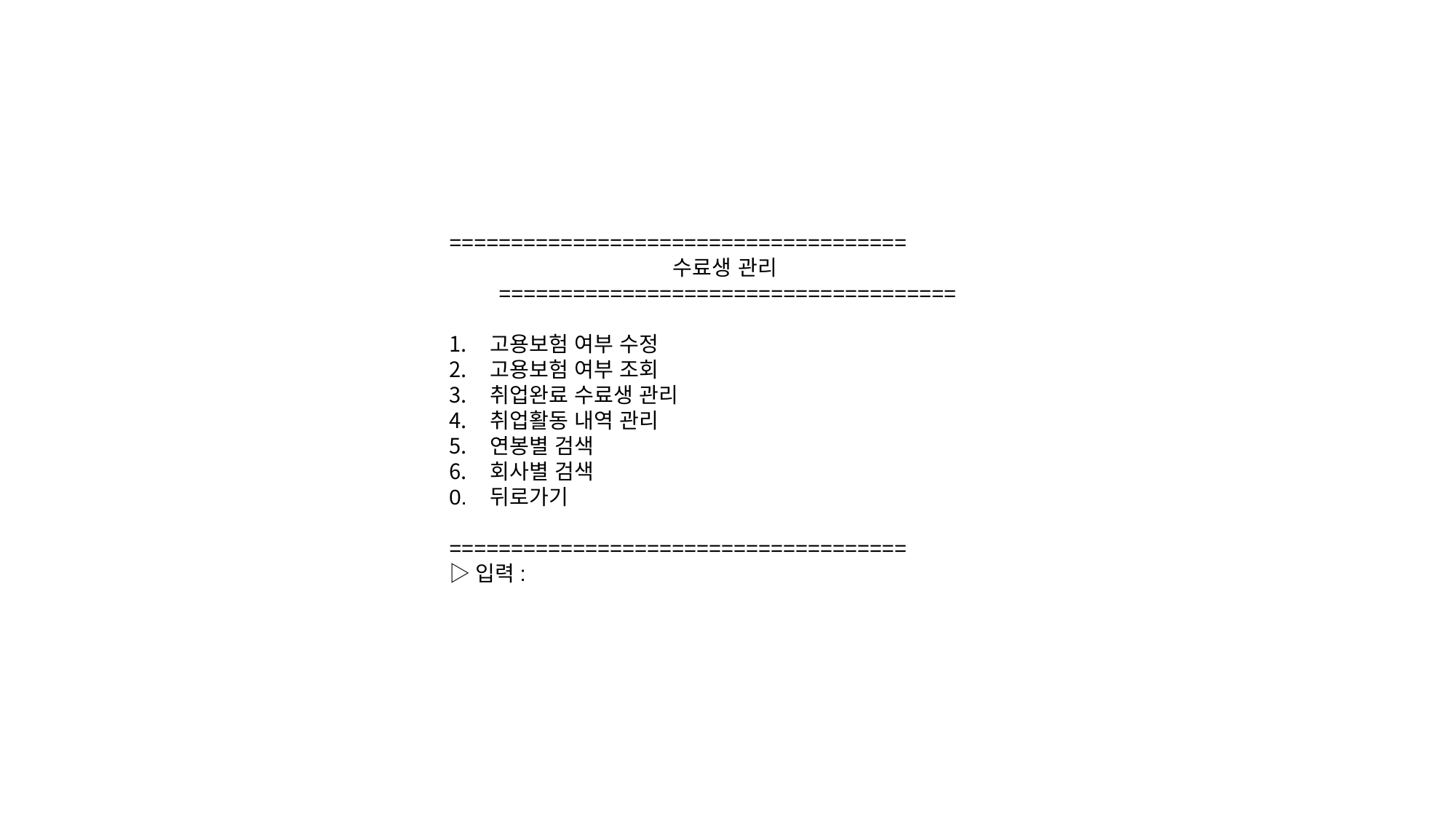

=====================================
수료생 관리=====================================

고용보험 여부 수정
고용보험 여부 조회
취업완료 수료생 관리
취업활동 내역 관리
연봉별 검색
회사별 검색
0.   뒤로가기

=====================================
▷입력: